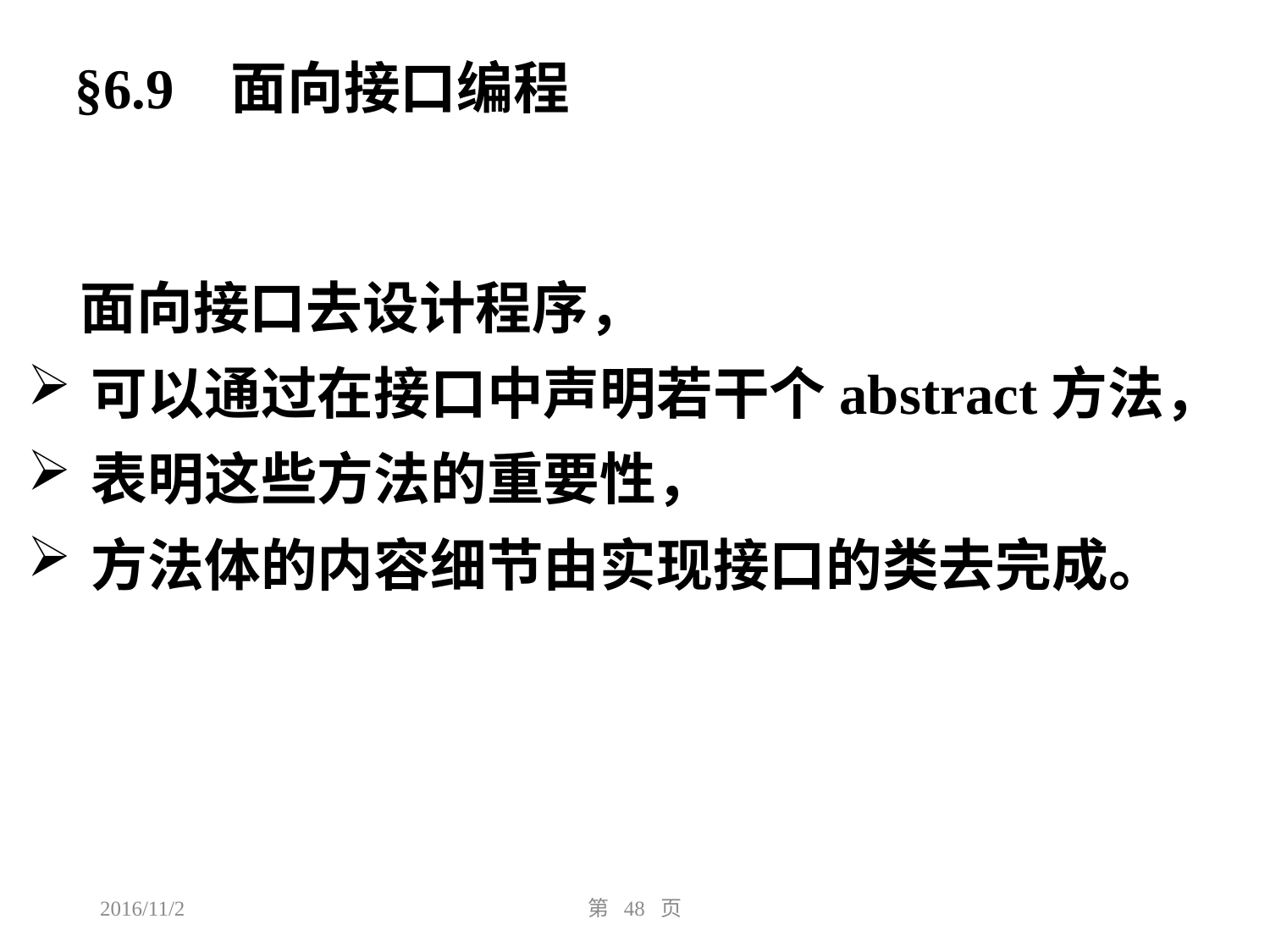

§6.9   面向接口编程
   面向接口去设计程序，
可以通过在接口中声明若干个abstract方法，
表明这些方法的重要性，
方法体的内容细节由实现接口的类去完成。
2016/11/2
第  48  页